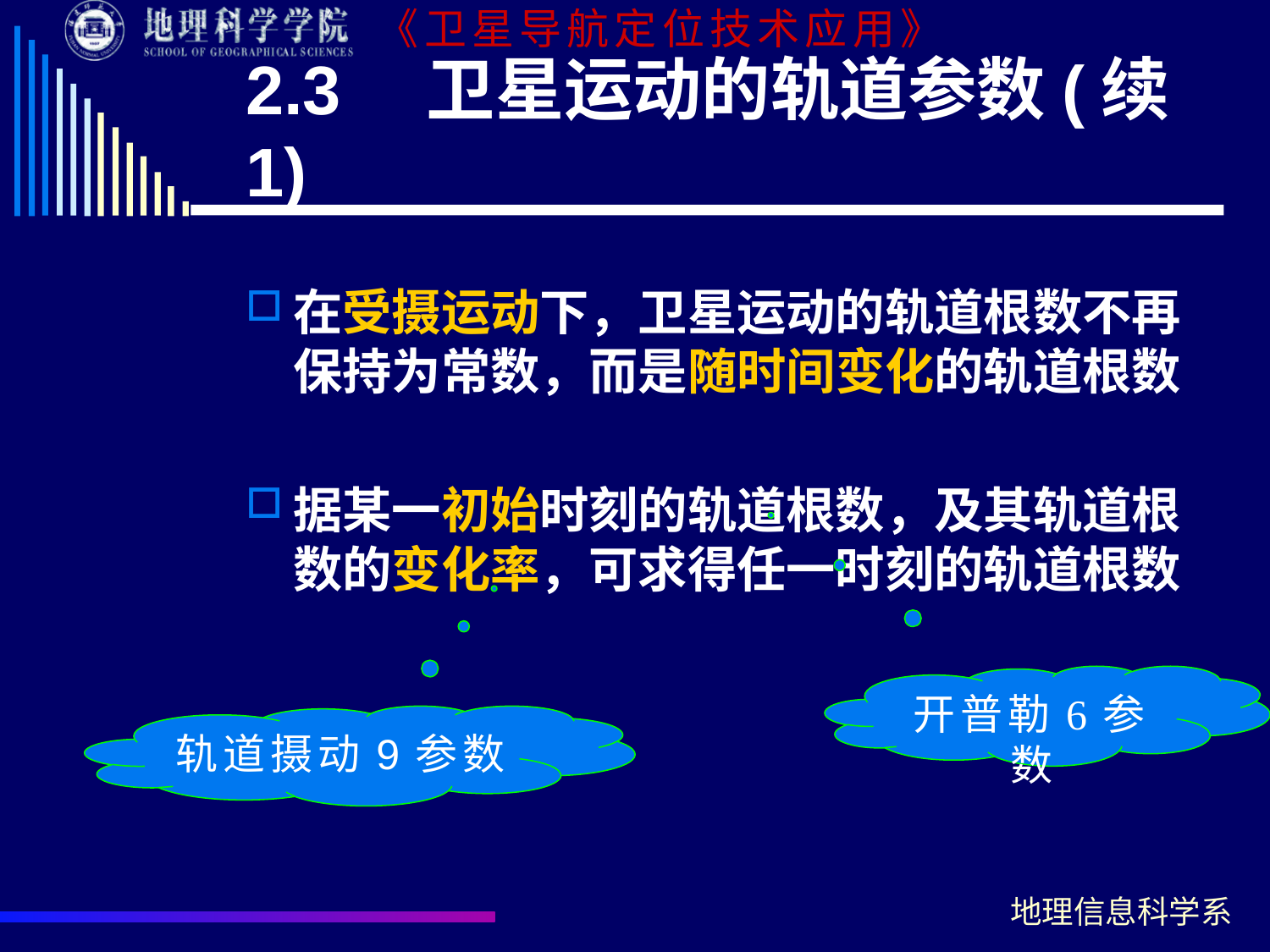

# 2.3　卫星运动的轨道参数(续1)
在受摄运动下，卫星运动的轨道根数不再保持为常数，而是随时间变化的轨道根数

据某一初始时刻的轨道根数，及其轨道根数的变化率，可求得任一时刻的轨道根数
开普勒6参数
轨道摄动9参数